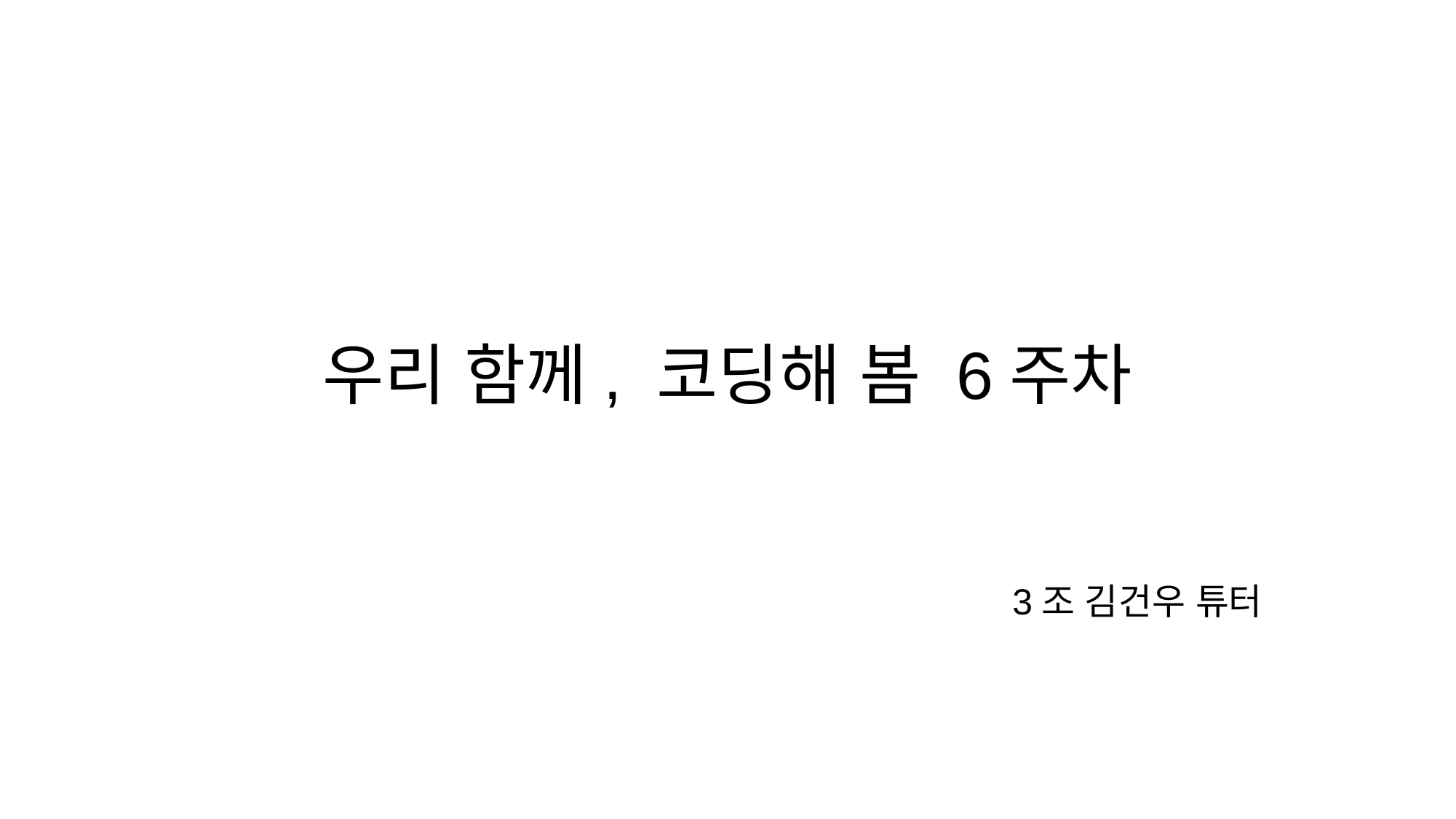

# 우리 함께, 코딩해 봄 6주차
3조 김건우 튜터